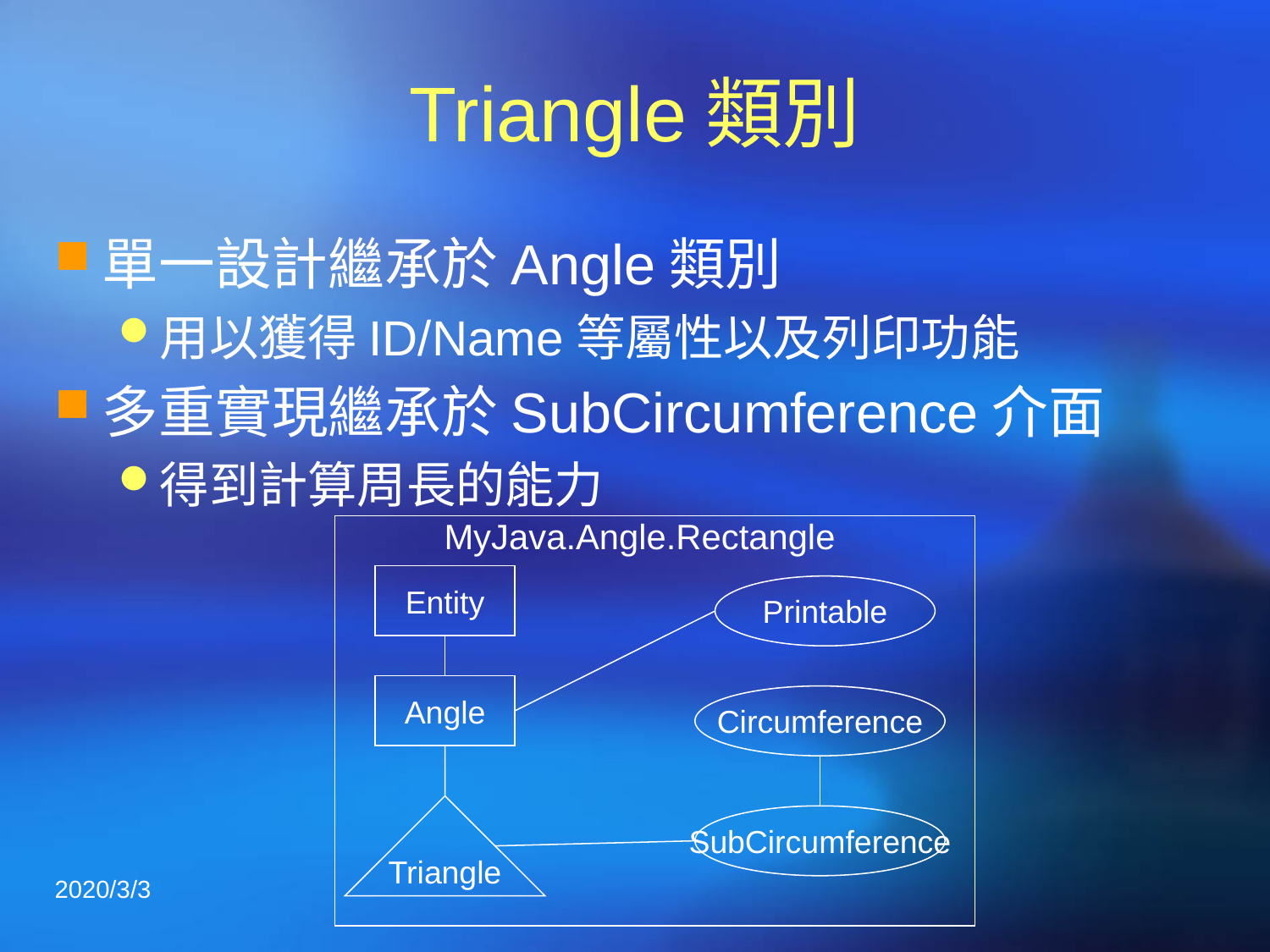

# Triangle類別
單一設計繼承於Angle類別
用以獲得ID/Name等屬性以及列印功能
多重實現繼承於SubCircumference介面
得到計算周長的能力

MyJava.Angle.Rectangle
Entity
Printable
Angle
Circumference
Triangle
SubCircumference
2020/3/3